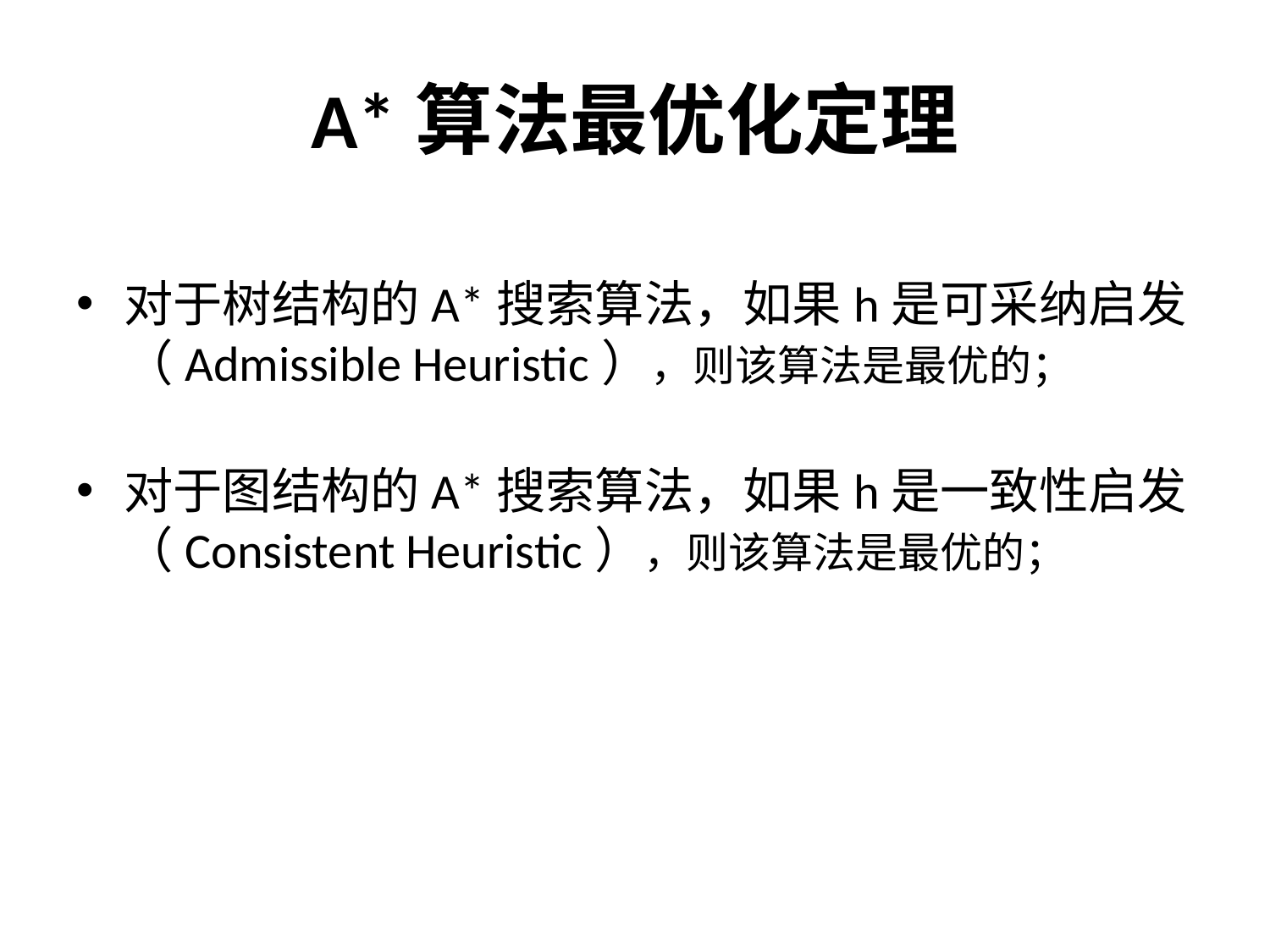

# A*算法最优化定理
对于树结构的A*搜索算法，如果h是可采纳启发（Admissible Heuristic），则该算法是最优的；

对于图结构的A*搜索算法，如果h是一致性启发（Consistent Heuristic），则该算法是最优的；